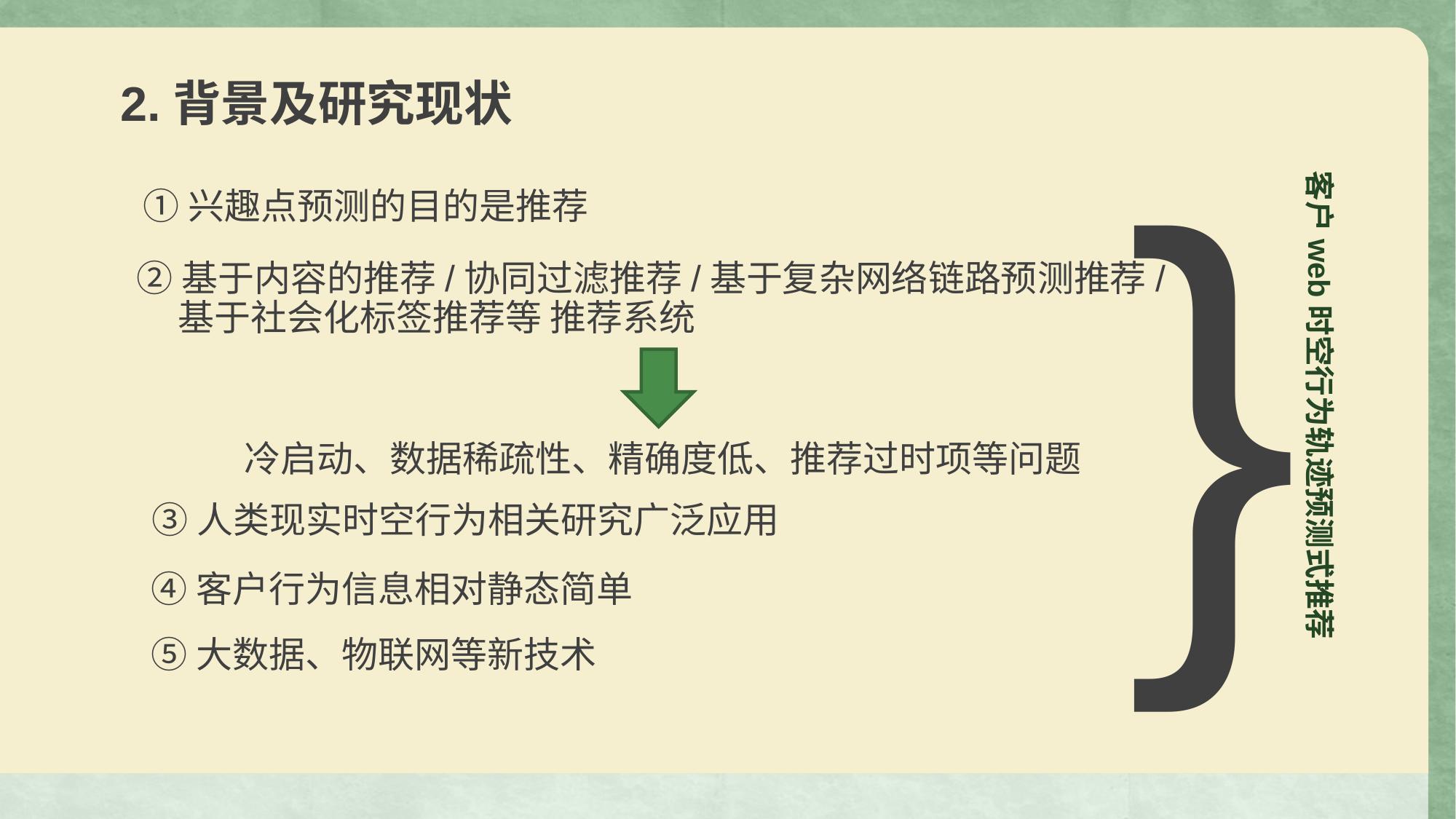

2.背景及研究现状
}
客户web时空行为轨迹预测式推荐
①兴趣点预测的目的是推荐
②基于内容的推荐/协同过滤推荐/基于复杂网络链路预测推荐/
    基于社会化标签推荐等 推荐系统

冷启动、数据稀疏性、精确度低、推荐过时项等问题
③人类现实时空行为相关研究广泛应用
④客户行为信息相对静态简单
⑤大数据、物联网等新技术